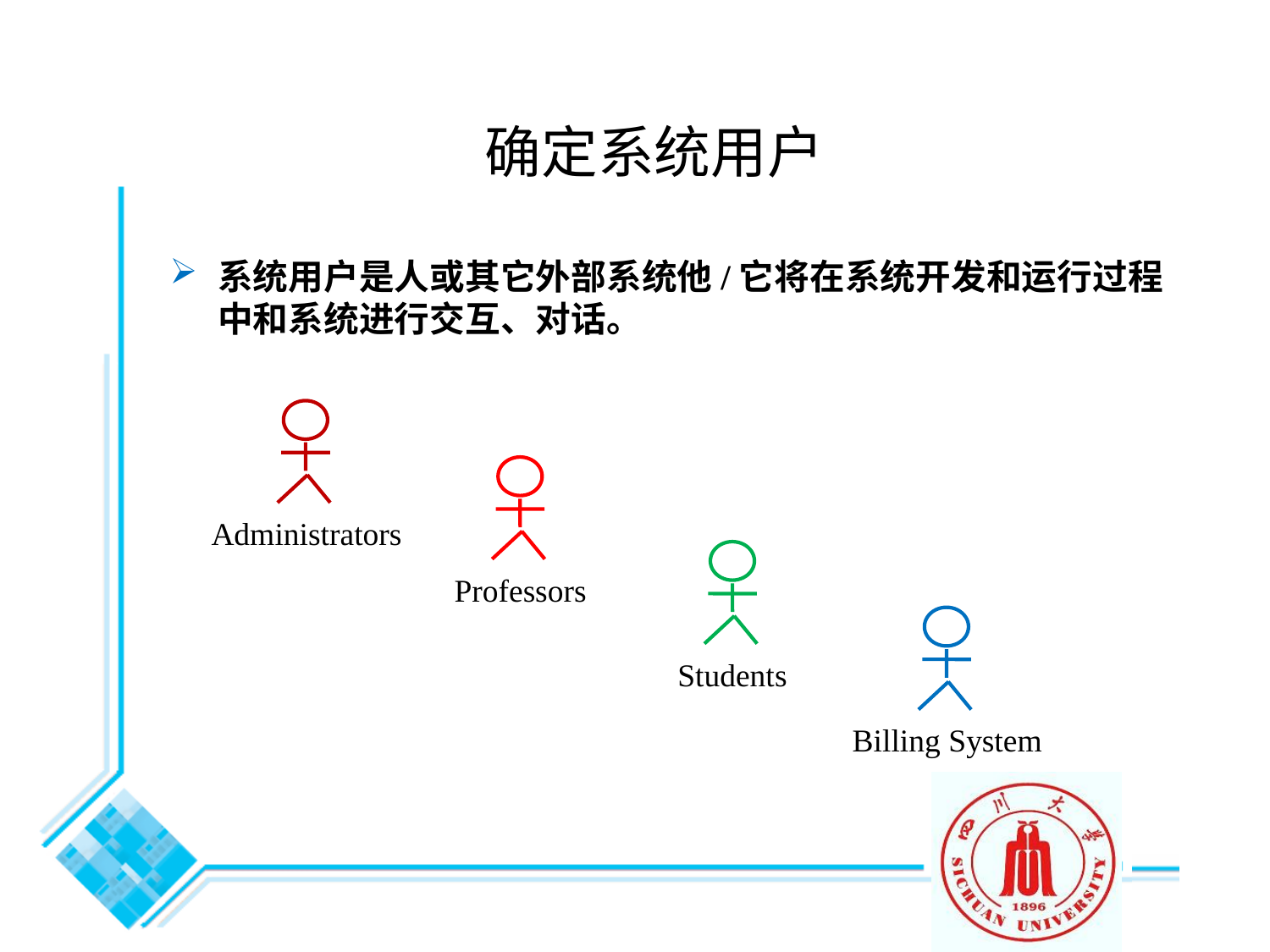

# 确定系统用户
系统用户是人或其它外部系统他/它将在系统开发和运行过程中和系统进行交互、对话。

Administrators

Professors

Students
Billing System